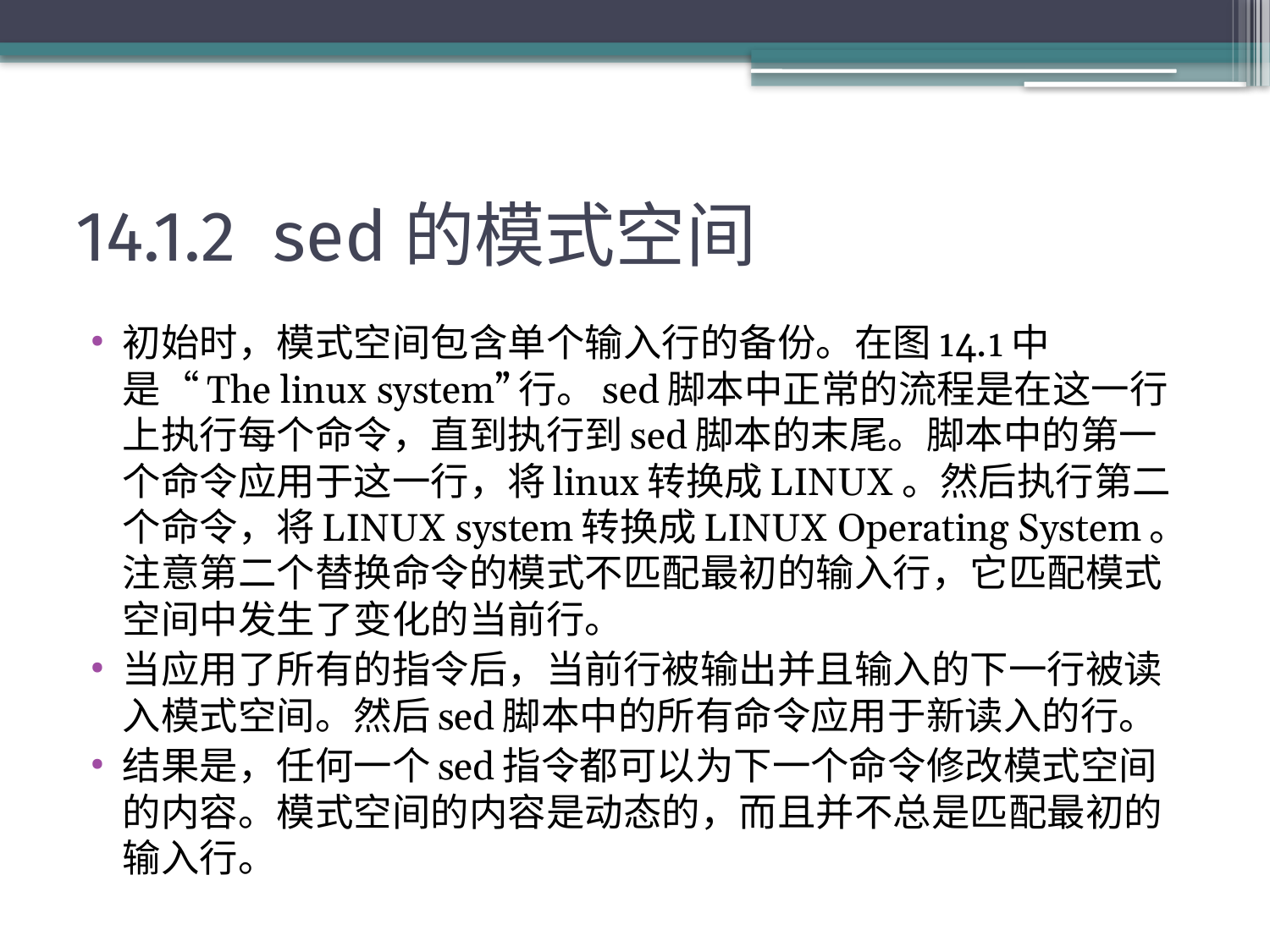

# 14.1.2  sed的模式空间
初始时，模式空间包含单个输入行的备份。在图14.1中是“The linux system”行。sed脚本中正常的流程是在这一行上执行每个命令，直到执行到sed脚本的末尾。脚本中的第一个命令应用于这一行，将linux转换成LINUX。然后执行第二个命令，将LINUX system转换成LINUX Operating System。注意第二个替换命令的模式不匹配最初的输入行，它匹配模式空间中发生了变化的当前行。
当应用了所有的指令后，当前行被输出并且输入的下一行被读入模式空间。然后sed脚本中的所有命令应用于新读入的行。
结果是，任何一个sed指令都可以为下一个命令修改模式空间的内容。模式空间的内容是动态的，而且并不总是匹配最初的输入行。